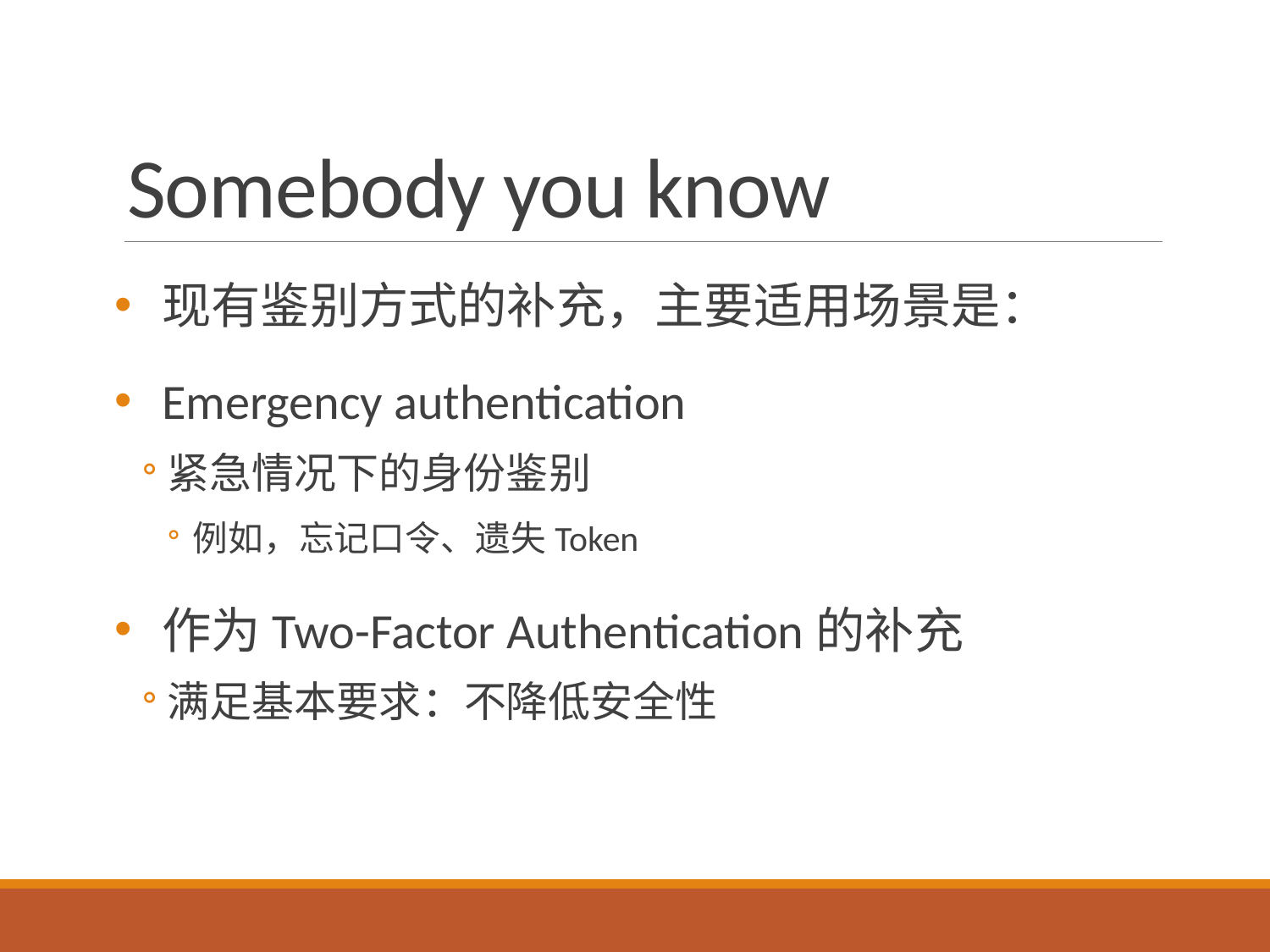

# Somebody you know
现有鉴别方式的补充，主要适用场景是：
Emergency authentication
紧急情况下的身份鉴别
例如，忘记口令、遗失Token
作为Two-Factor Authentication的补充
满足基本要求：不降低安全性